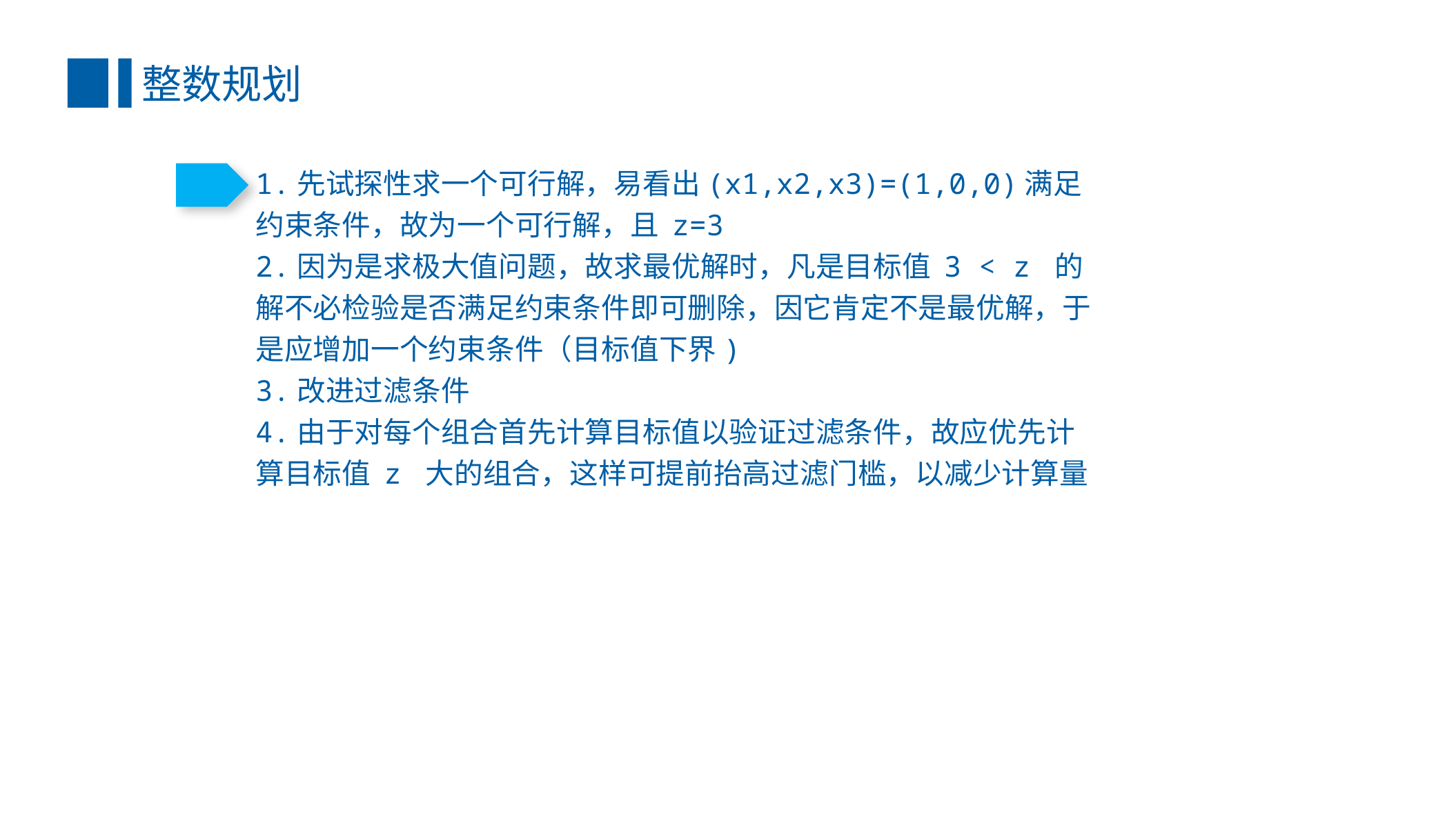

整数规划

1.先试探性求一个可行解，易看出(x1,x2,x3)=(1,0,0)满足约束条件，故为一个可行解，且 z=3
2.因为是求极大值问题，故求最优解时，凡是目标值 3 < z 的解不必检验是否满足约束条件即可删除，因它肯定不是最优解，于是应增加一个约束条件（目标值下界)
3.改进过滤条件
4.由于对每个组合首先计算目标值以验证过滤条件，故应优先计算目标值 z 大的组合，这样可提前抬高过滤门槛，以减少计算量